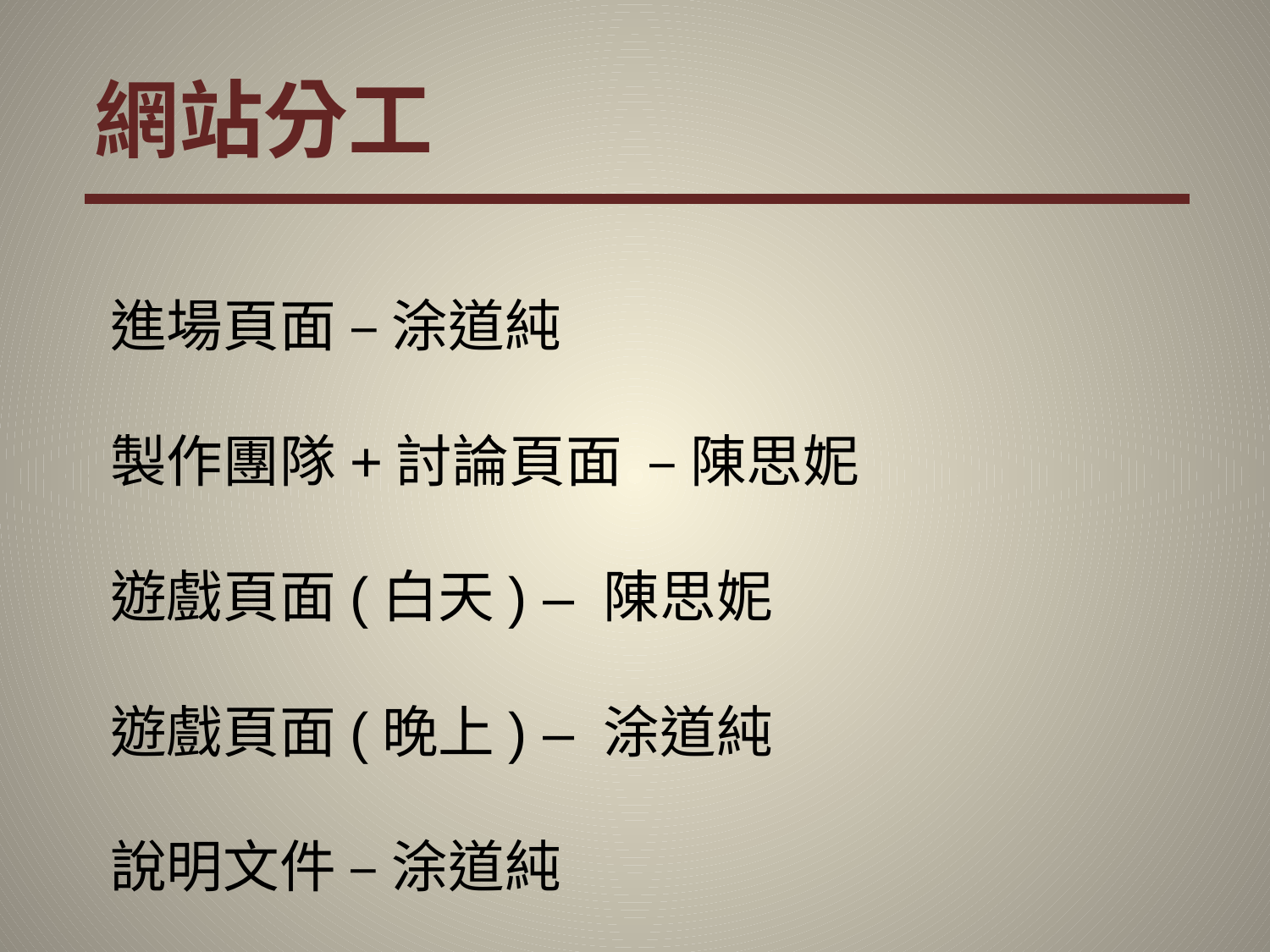

網站分工
進場頁面 – 涂道純
製作團隊+討論頁面  – 陳思妮
遊戲頁面(白天) – 陳思妮
遊戲頁面(晚上) – 涂道純
說明文件 – 涂道純